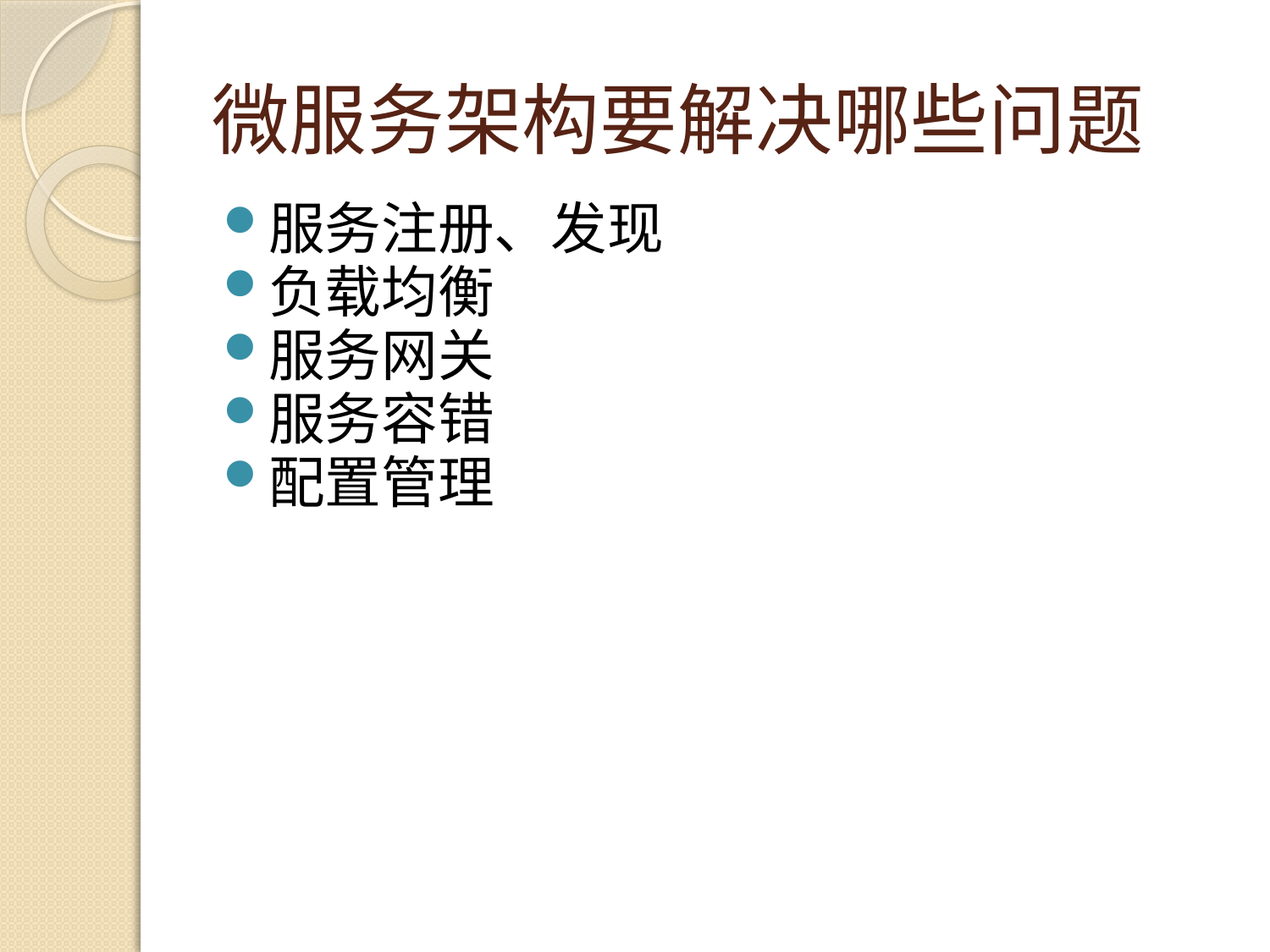

# 微服务架构要解决哪些问题
服务注册、发现
负载均衡
服务网关
服务容错
配置管理